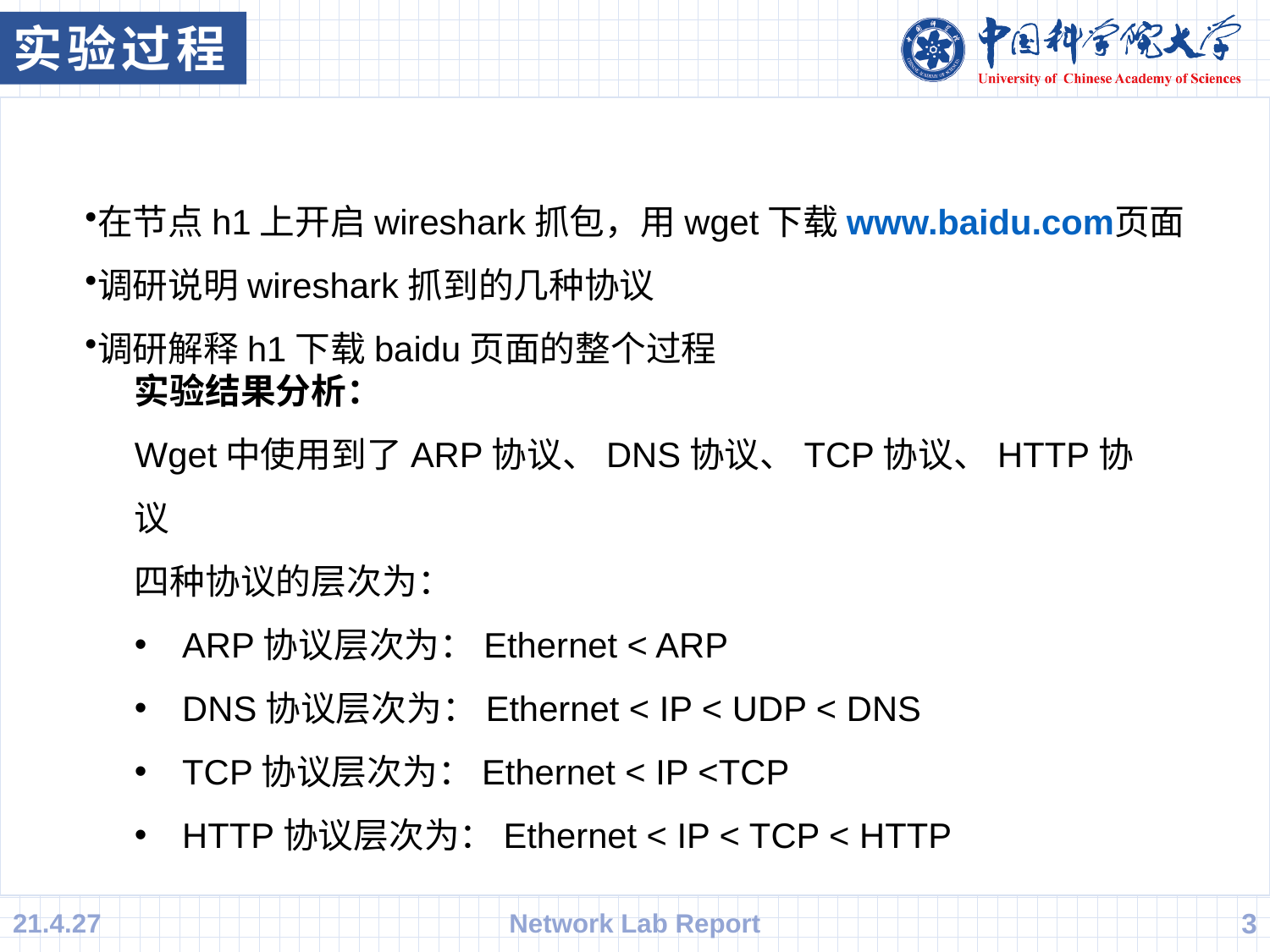

实验过程
在节点h1上开启wireshark抓包，用wget下载www.baidu.com页面
调研说明wireshark抓到的几种协议
调研解释h1下载baidu页面的整个过程
实验结果分析：
Wget中使用到了ARP协议、DNS协议、TCP协议、HTTP协议
四种协议的层次为：
ARP协议层次为：Ethernet < ARP
DNS协议层次为：Ethernet < IP < UDP < DNS
TCP协议层次为：Ethernet < IP <TCP
HTTP协议层次为：Ethernet < IP < TCP < HTTP
21.4.27
Network Lab Report
3